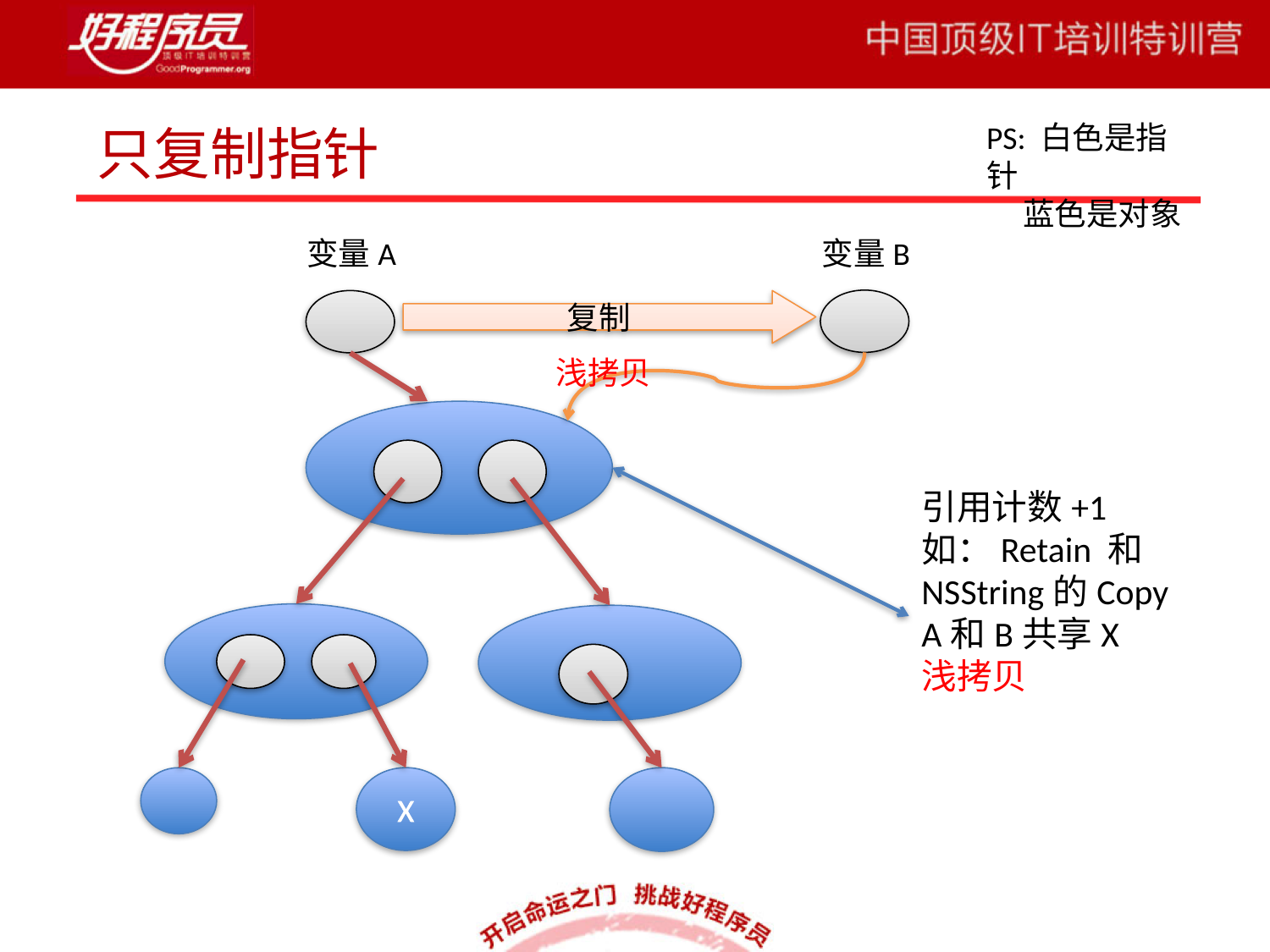

只复制指针
PS: 白色是指针
    蓝色是对象
变量A
变量B

复制
浅拷贝

引用计数+1
如：Retain 和
NSString的Copy
A和B共享X
浅拷贝

X